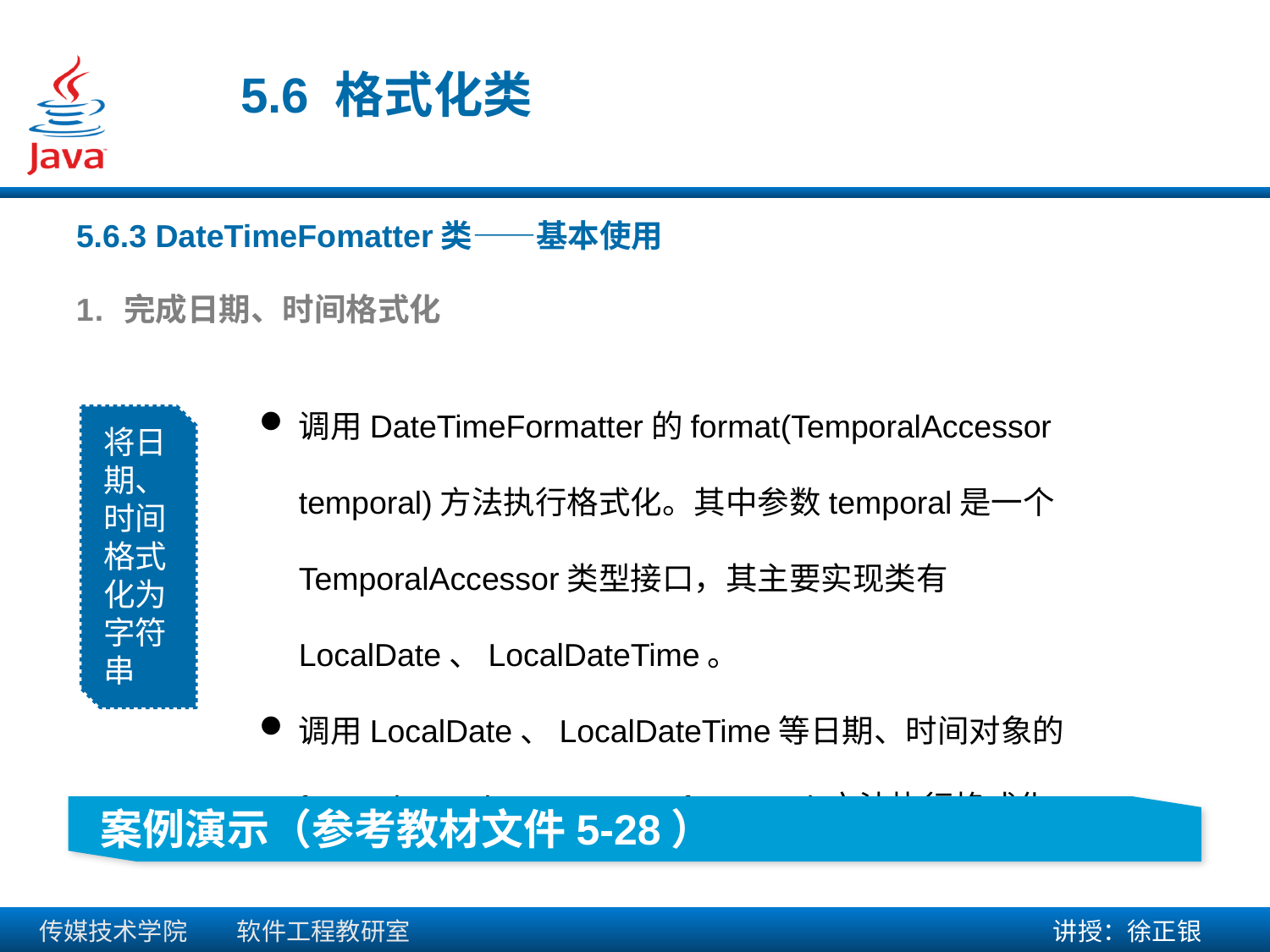

5.6 格式化类
5.6.3 DateTimeFomatter类——基本使用
完成日期、时间格式化
调用DateTimeFormatter的format(TemporalAccessor temporal)方法执行格式化。其中参数temporal是一个TemporalAccessor类型接口，其主要实现类有LocalDate、LocalDateTime。
调用LocalDate、LocalDateTime等日期、时间对象的format(DateTimeFormatter formatter)方法执行格式化。
将日期、时间格式化为字符串
 案例演示（参考教材文件5-28）